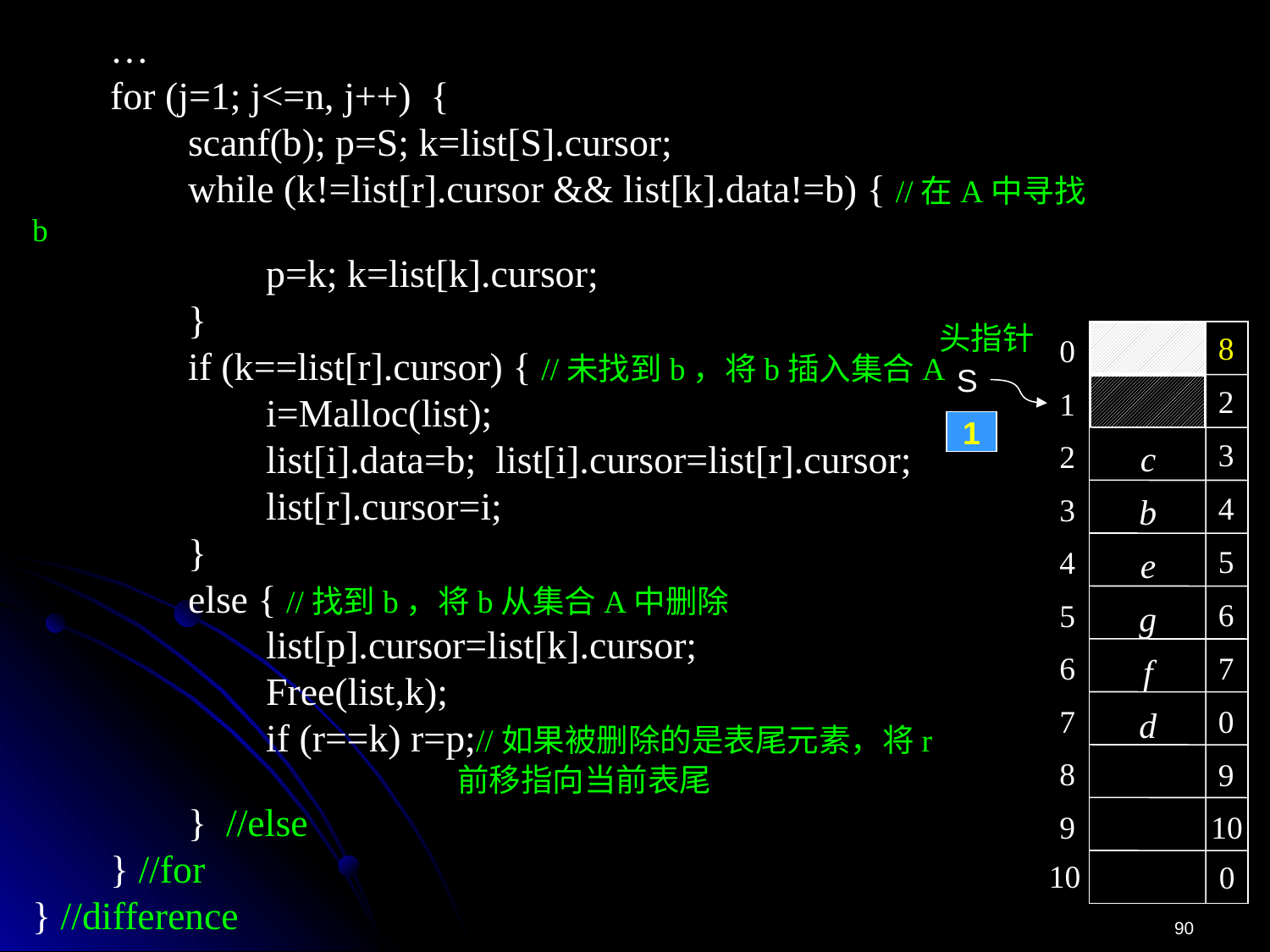

…
        for (j=1; j<=n, j++)  {
                scanf(b); p=S; k=list[S].cursor;
                while (k!=list[r].cursor && list[k].data!=b) { //在A中寻找b
                        p=k; k=list[k].cursor;
                }
                if (k==list[r].cursor) { //未找到b，将b插入集合A
                        i=Malloc(list);
                        list[i].data=b;  list[i].cursor=list[r].cursor;
                        list[r].cursor=i;
                }
                else { //找到b，将b从集合A中删除
                        list[p].cursor=list[k].cursor;
                        Free(list,k);
                        if (r==k) r=p;//如果被删除的是表尾元素，将r
                                                          前移指向当前表尾
                }  //else
        } //for
} //difference
头指针

8

0
1
2
3
4
5
6
7
8
9
10
S
2

1
3
c
4
b
5
e
6
g
7
f
0
d
9
10
0

90